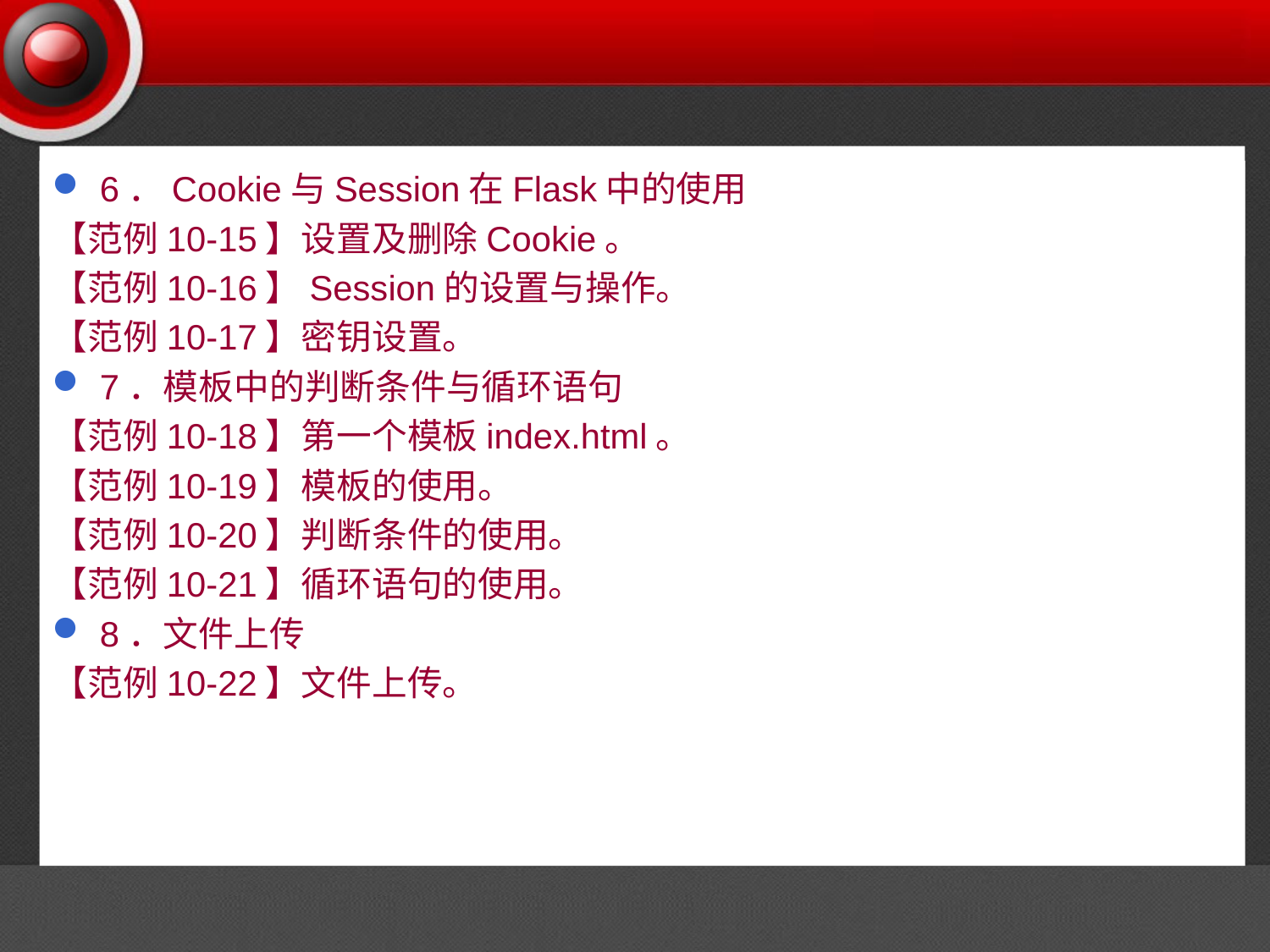

#
6．Cookie与Session在Flask中的使用
【范例10-15】设置及删除Cookie。
【范例10-16】Session的设置与操作。
【范例10-17】密钥设置。
7．模板中的判断条件与循环语句
【范例10-18】第一个模板index.html。
【范例10-19】模板的使用。
【范例10-20】判断条件的使用。
【范例10-21】循环语句的使用。
8．文件上传
【范例10-22】文件上传。